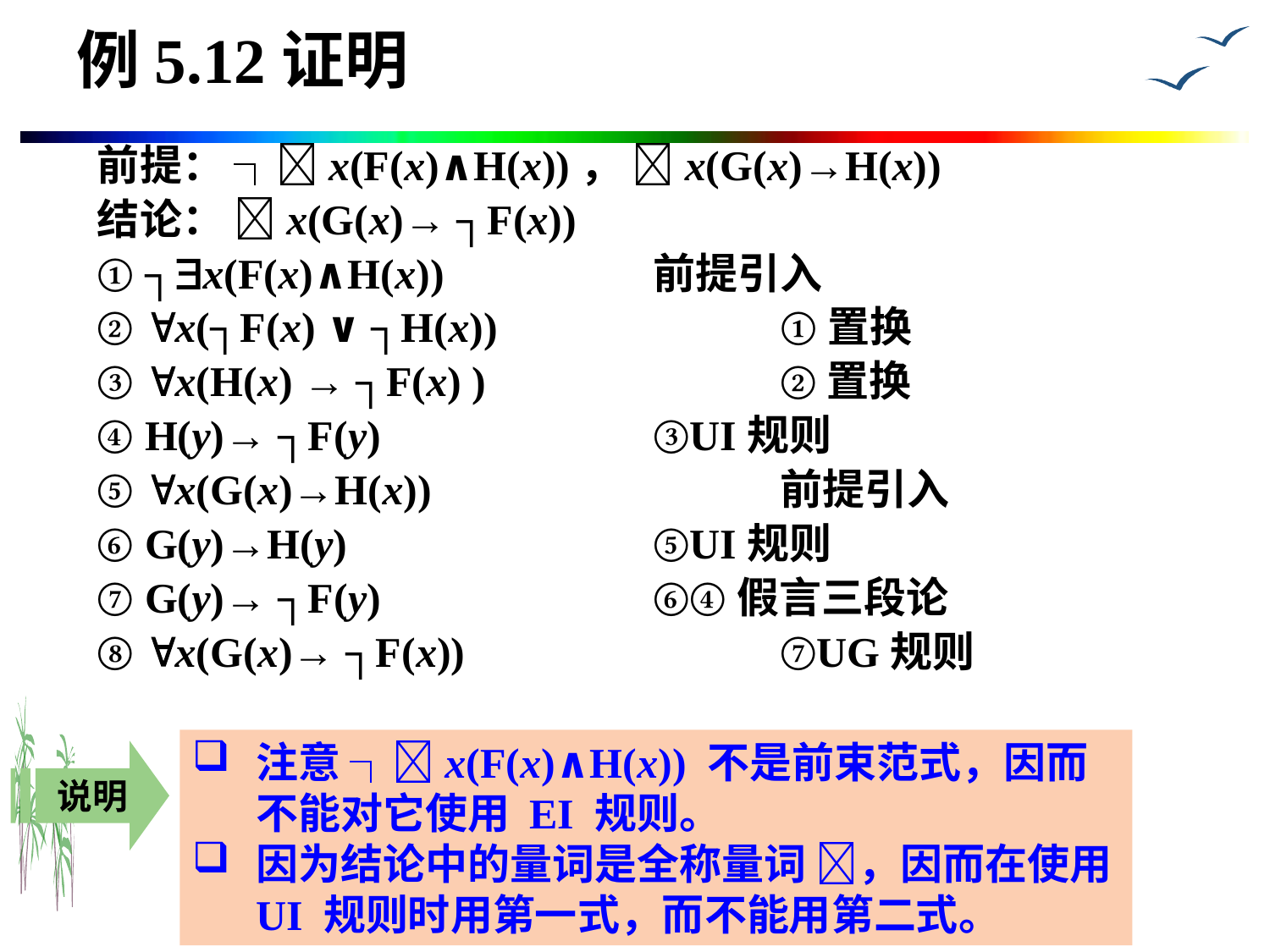

# 例5.12证明
前提： ┐∃x(F(x)∧H(x))， ∀x(G(x)→H(x))
结论： ∀x(G(x)→ ┐F(x))
① ┐∃x(F(x)∧H(x))      		前提引入
② ∀x(┐F(x) ∨ ┐H(x))    		①置换
③ ∀x(H(x) → ┐F(x) )     		②置换
④ H(y)→ ┐F(y)           		③UI规则
⑤ ∀x(G(x)→H(x))          		前提引入
⑥ G(y)→H(y)               		⑤UI规则
⑦ G(y)→ ┐F(y)            		⑥④假言三段论
⑧ ∀x(G(x)→ ┐F(x))      		⑦UG规则
注意 ┐∃x(F(x)∧H(x)) 不是前束范式，因而不能对它使用 EI 规则。
因为结论中的量词是全称量词 ∀，因而在使用 UI 规则时用第一式，而不能用第二式。
说明